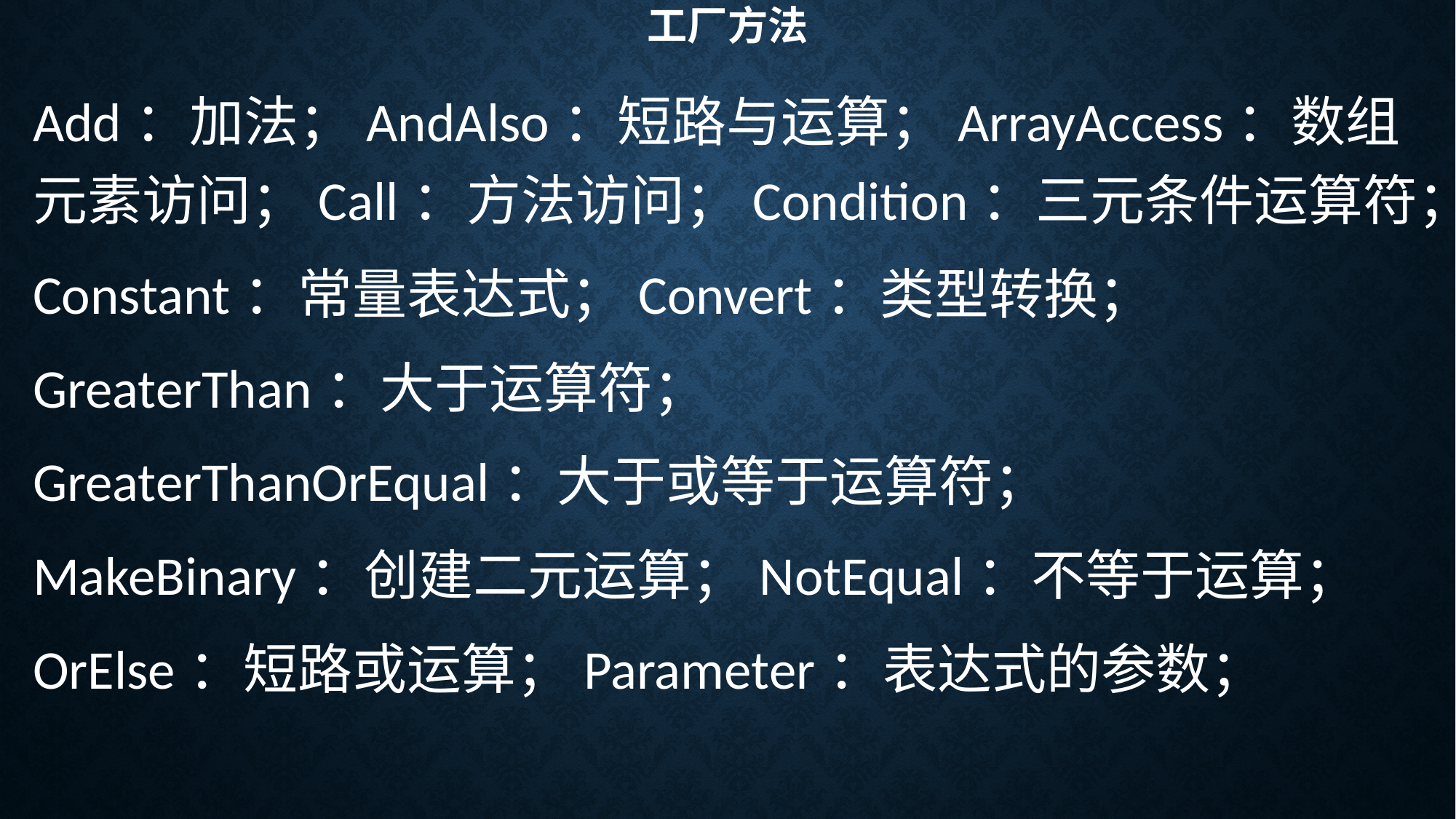

# 工厂方法
Add：加法；AndAlso：短路与运算；ArrayAccess：数组元素访问；Call：方法访问；Condition：三元条件运算符；
Constant：常量表达式；Convert：类型转换；
GreaterThan：大于运算符；
GreaterThanOrEqual：大于或等于运算符；
MakeBinary：创建二元运算；NotEqual：不等于运算；
OrElse：短路或运算；Parameter：表达式的参数；